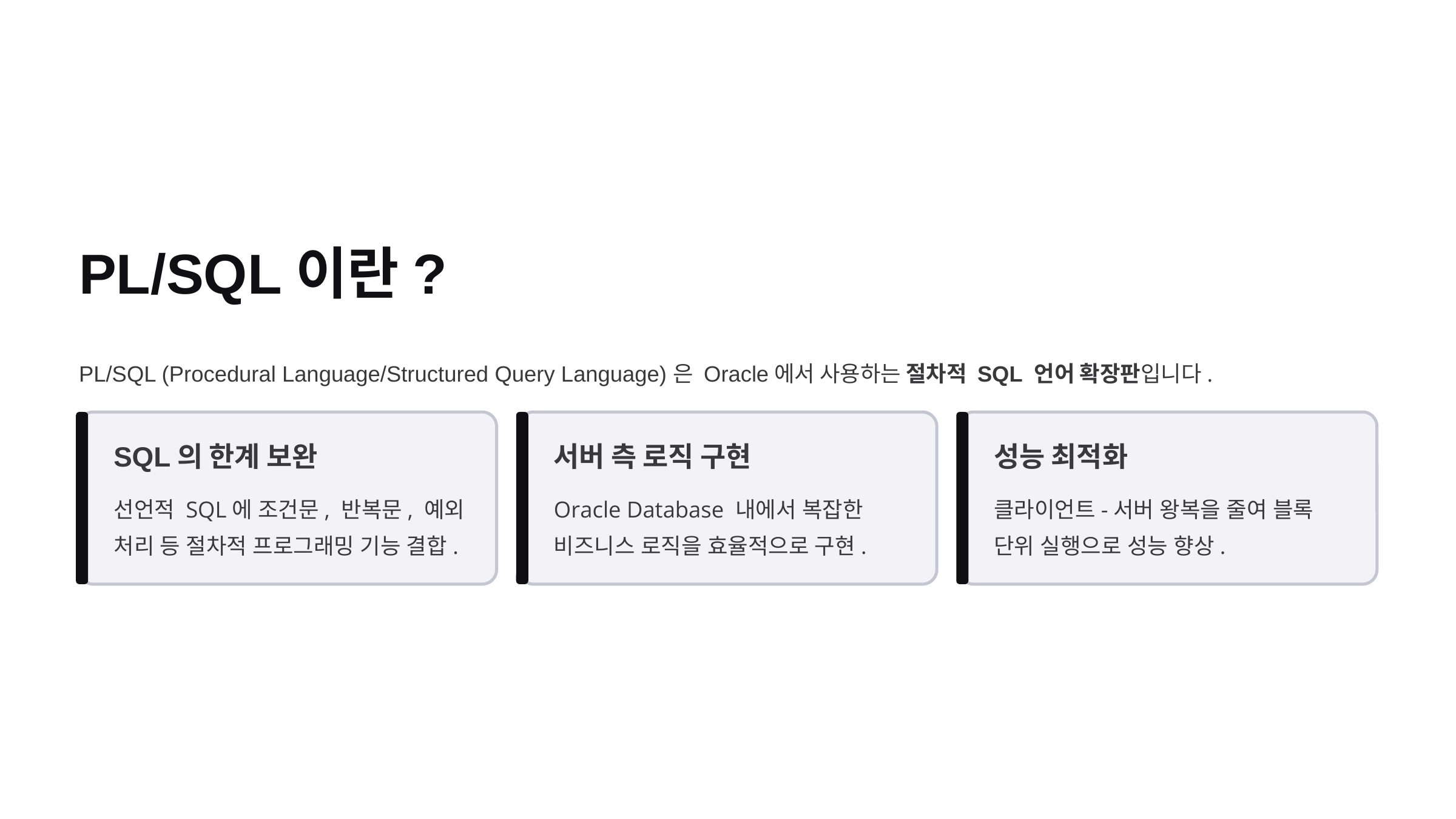

PL/SQL이란?
PL/SQL (Procedural Language/Structured Query Language)은 Oracle에서 사용하는 절차적 SQL 언어 확장판입니다.

SQL의 한계 보완
서버 측 로직 구현
성능 최적화
선언적 SQL에 조건문, 반복문, 예외 처리 등 절차적 프로그래밍 기능 결합.
Oracle Database 내에서 복잡한 비즈니스 로직을 효율적으로 구현.
클라이언트-서버 왕복을 줄여 블록 단위 실행으로 성능 향상.